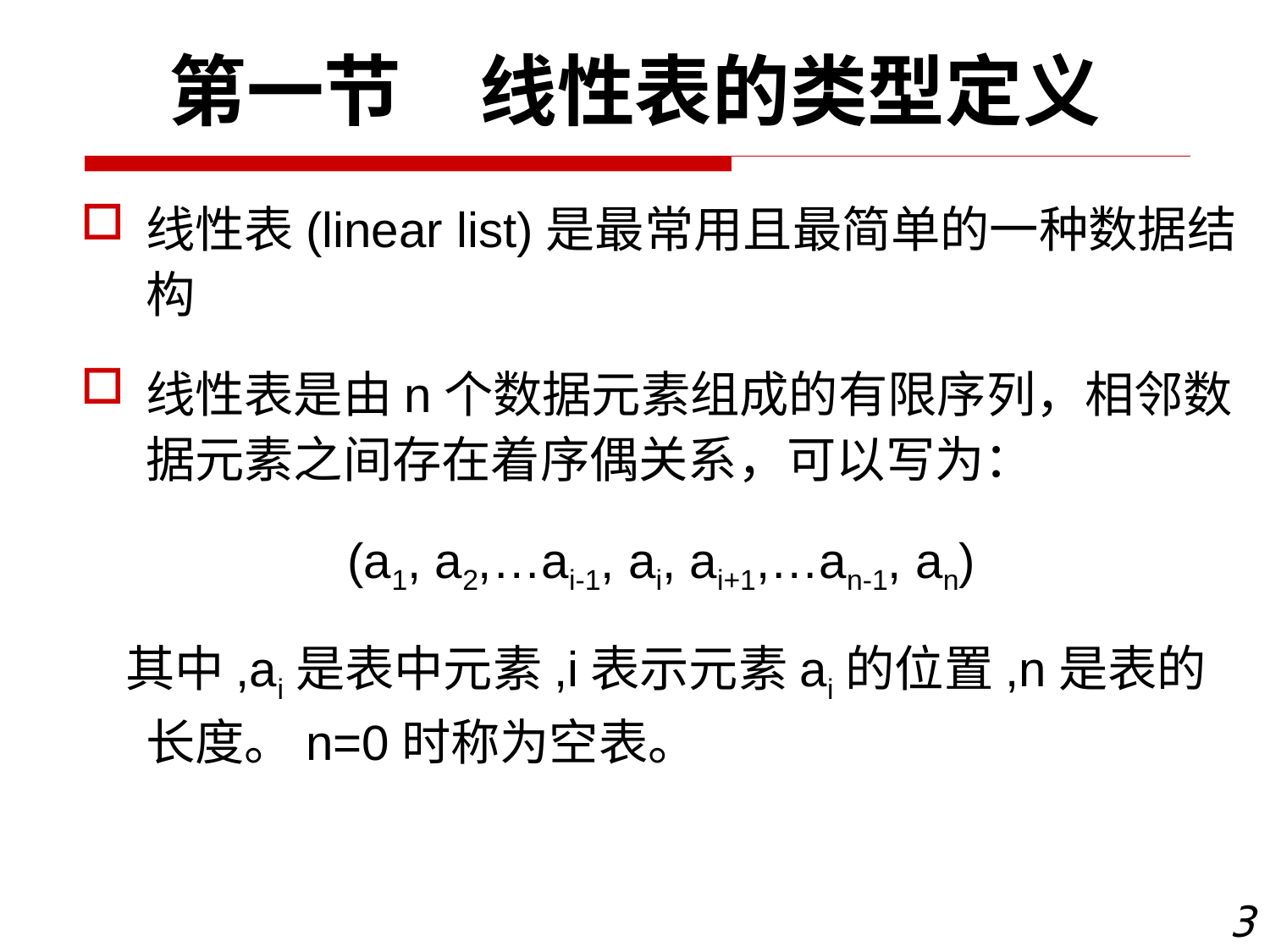

第一节　线性表的类型定义
线性表(linear list)是最常用且最简单的一种数据结构
线性表是由n个数据元素组成的有限序列，相邻数据元素之间存在着序偶关系，可以写为：
(a1, a2,…ai-1, ai, ai+1,…an-1, an)
   其中,ai是表中元素,i表示元素ai的位置,n是表的长度。n=0时称为空表。
3